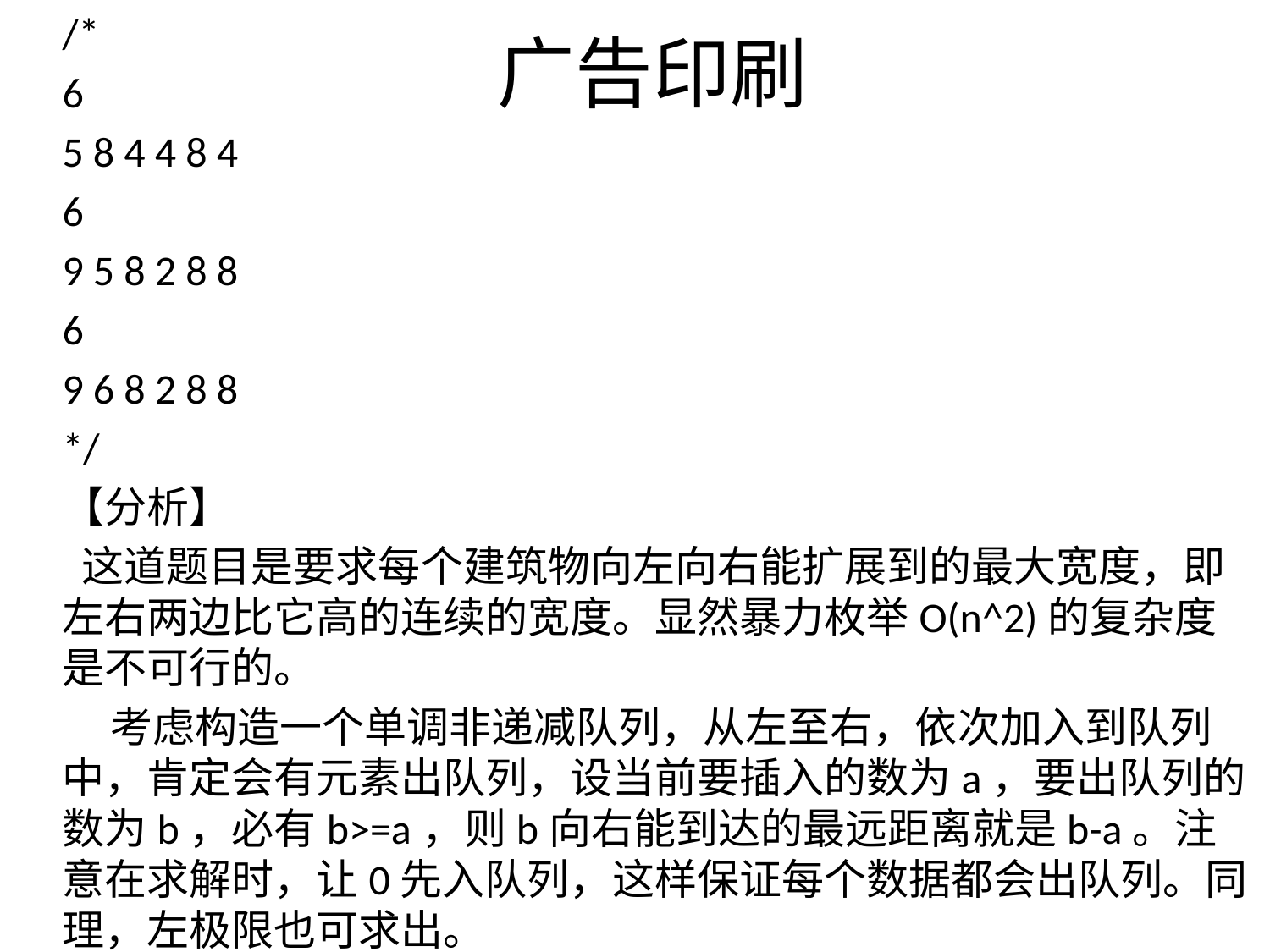

/*
6
5 8 4 4 8 4
6
9 5 8 2 8 8
6
9 6 8 2 8 8
*/
【分析】
 这道题目是要求每个建筑物向左向右能扩展到的最大宽度，即左右两边比它高的连续的宽度。显然暴力枚举O(n^2)的复杂度是不可行的。
    考虑构造一个单调非递减队列，从左至右，依次加入到队列中，肯定会有元素出队列，设当前要插入的数为a，要出队列的数为b，必有b>=a，则b向右能到达的最远距离就是b-a。注意在求解时，让0先入队列，这样保证每个数据都会出队列。同理，左极限也可求出。

# 广告印刷